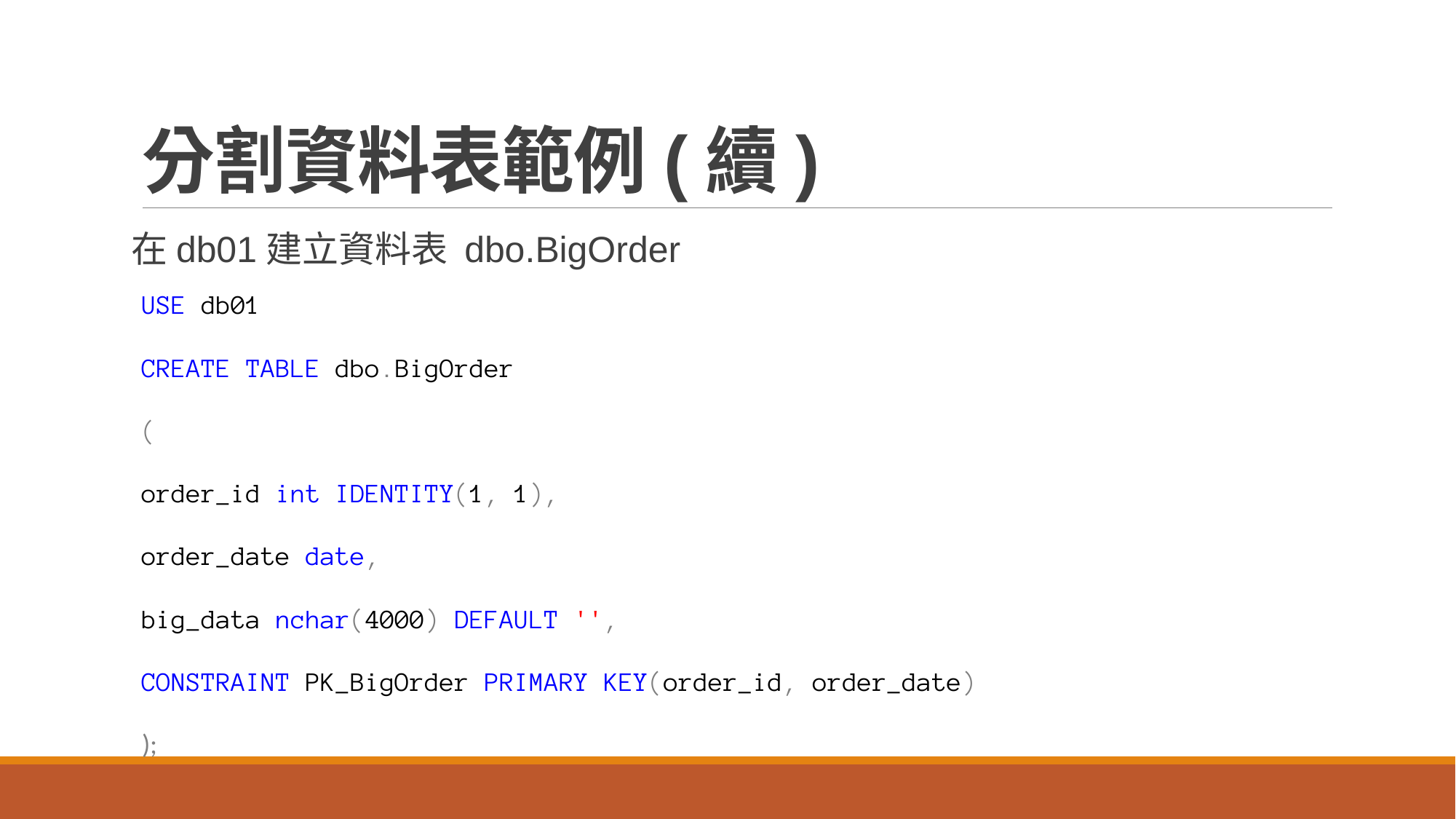

# 分割資料表範例(續)
在db01建立資料表 dbo.BigOrder
USE db01
CREATE TABLE dbo.BigOrder
(
order_id int IDENTITY(1, 1),
order_date date,
big_data nchar(4000) DEFAULT '',
CONSTRAINT PK_BigOrder PRIMARY KEY(order_id, order_date)
);